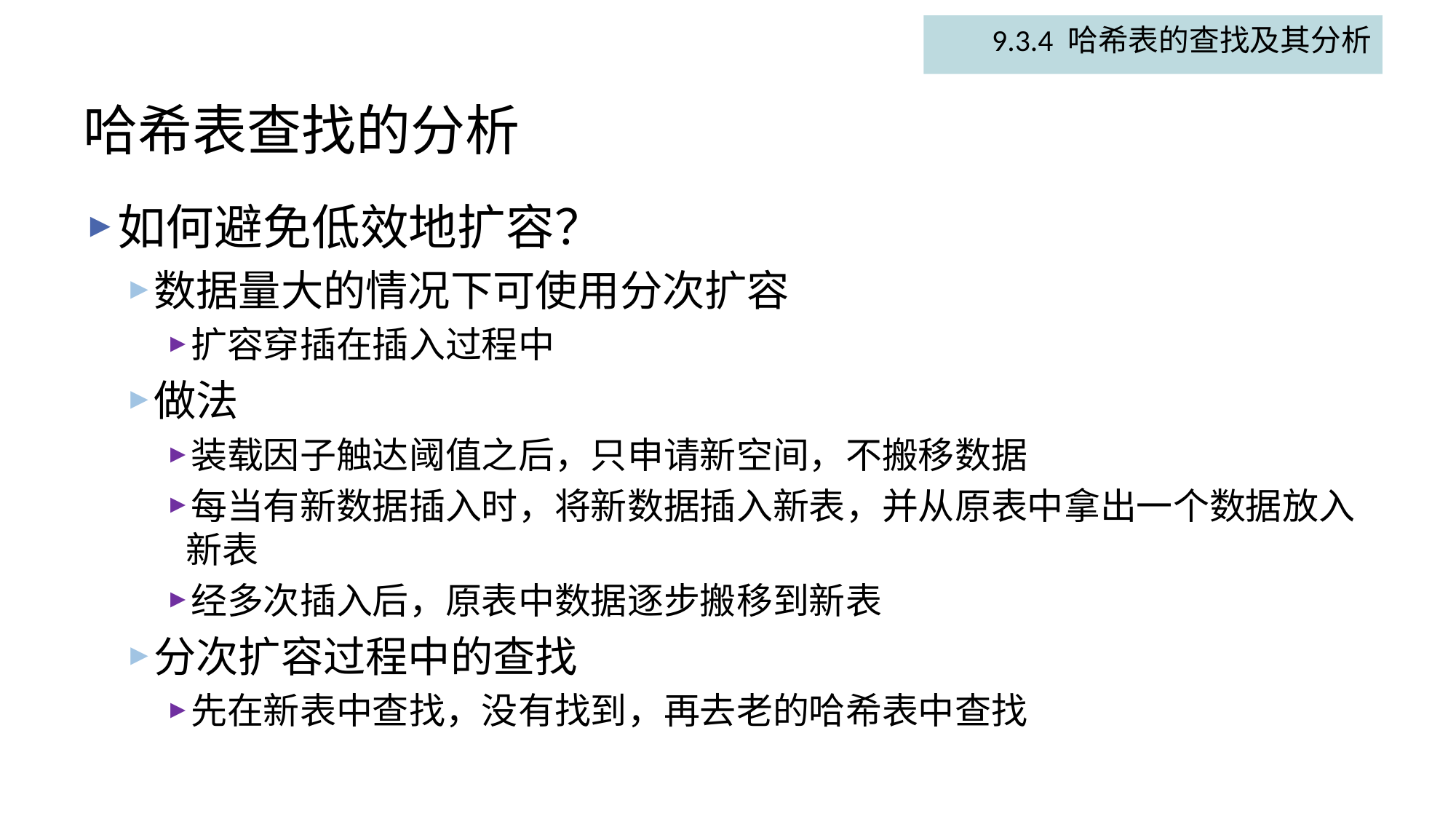

9.3.4 哈希表的查找及其分析
# 哈希表查找的分析
如何避免低效地扩容？
数据量大的情况下可使用分次扩容
扩容穿插在插入过程中
做法
装载因子触达阈值之后，只申请新空间，不搬移数据
每当有新数据插入时，将新数据插入新表，并从原表中拿出一个数据放入新表
经多次插入后，原表中数据逐步搬移到新表
分次扩容过程中的查找
先在新表中查找，没有找到，再去老的哈希表中查找